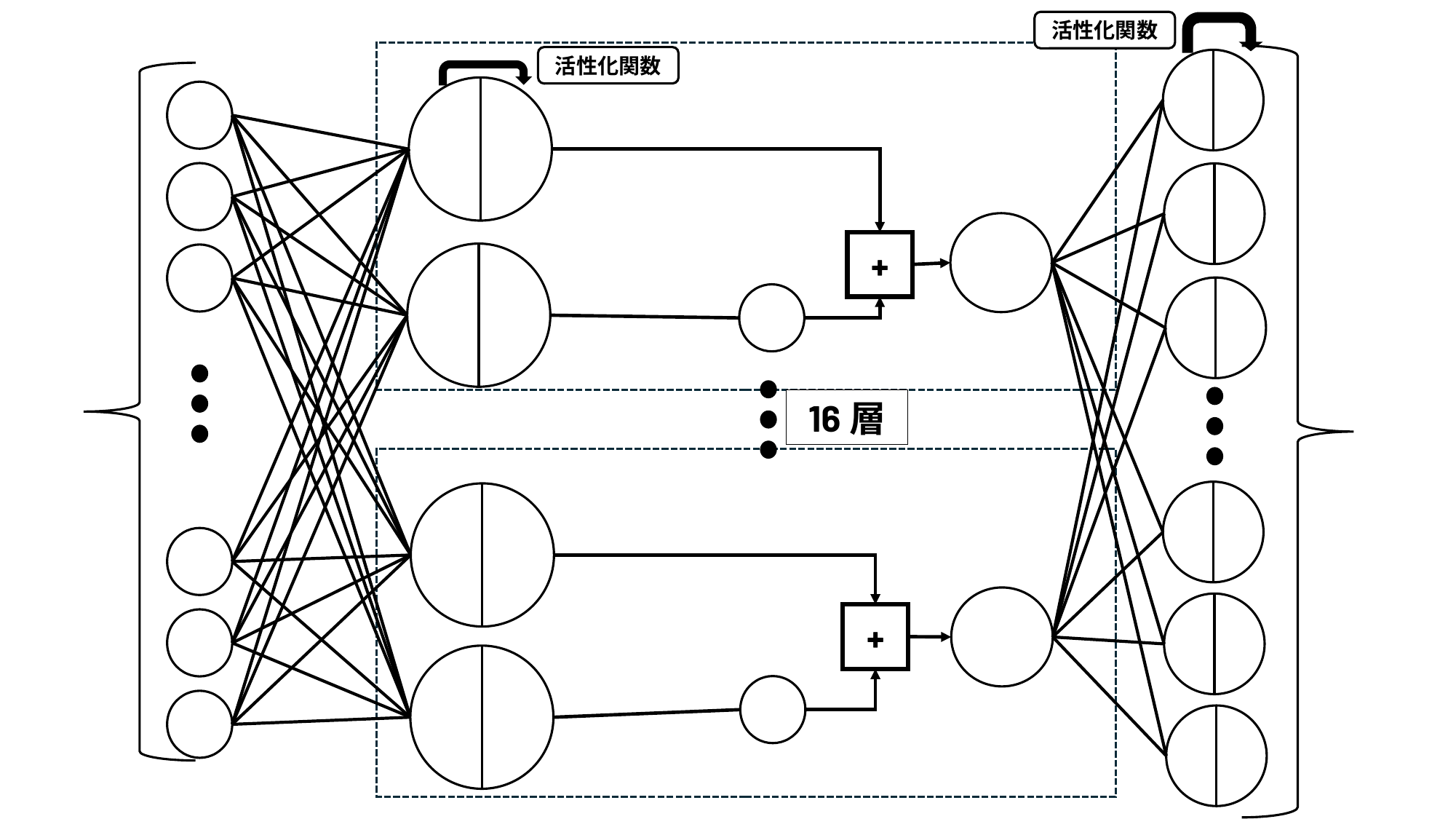

活性化関数

活性化関数

+

256個

16層

256個

+